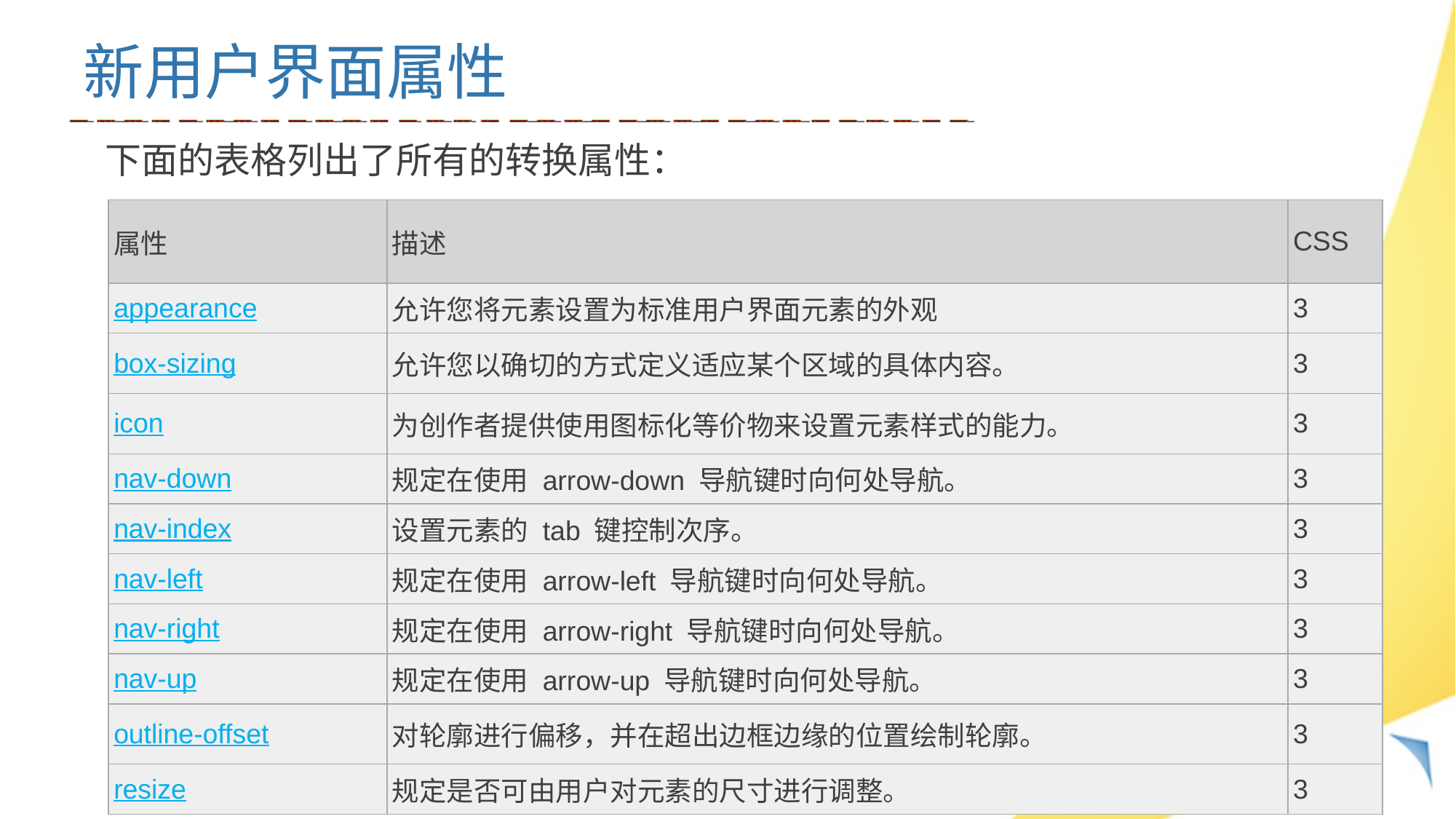

# 新用户界面属性
下面的表格列出了所有的转换属性：
| 属性 | 描述 | CSS |
| --- | --- | --- |
| appearance | 允许您将元素设置为标准用户界面元素的外观 | 3 |
| box-sizing | 允许您以确切的方式定义适应某个区域的具体内容。 | 3 |
| icon | 为创作者提供使用图标化等价物来设置元素样式的能力。 | 3 |
| nav-down | 规定在使用 arrow-down 导航键时向何处导航。 | 3 |
| nav-index | 设置元素的 tab 键控制次序。 | 3 |
| nav-left | 规定在使用 arrow-left 导航键时向何处导航。 | 3 |
| nav-right | 规定在使用 arrow-right 导航键时向何处导航。 | 3 |
| nav-up | 规定在使用 arrow-up 导航键时向何处导航。 | 3 |
| outline-offset | 对轮廓进行偏移，并在超出边框边缘的位置绘制轮廓。 | 3 |
| resize | 规定是否可由用户对元素的尺寸进行调整。 | 3 |